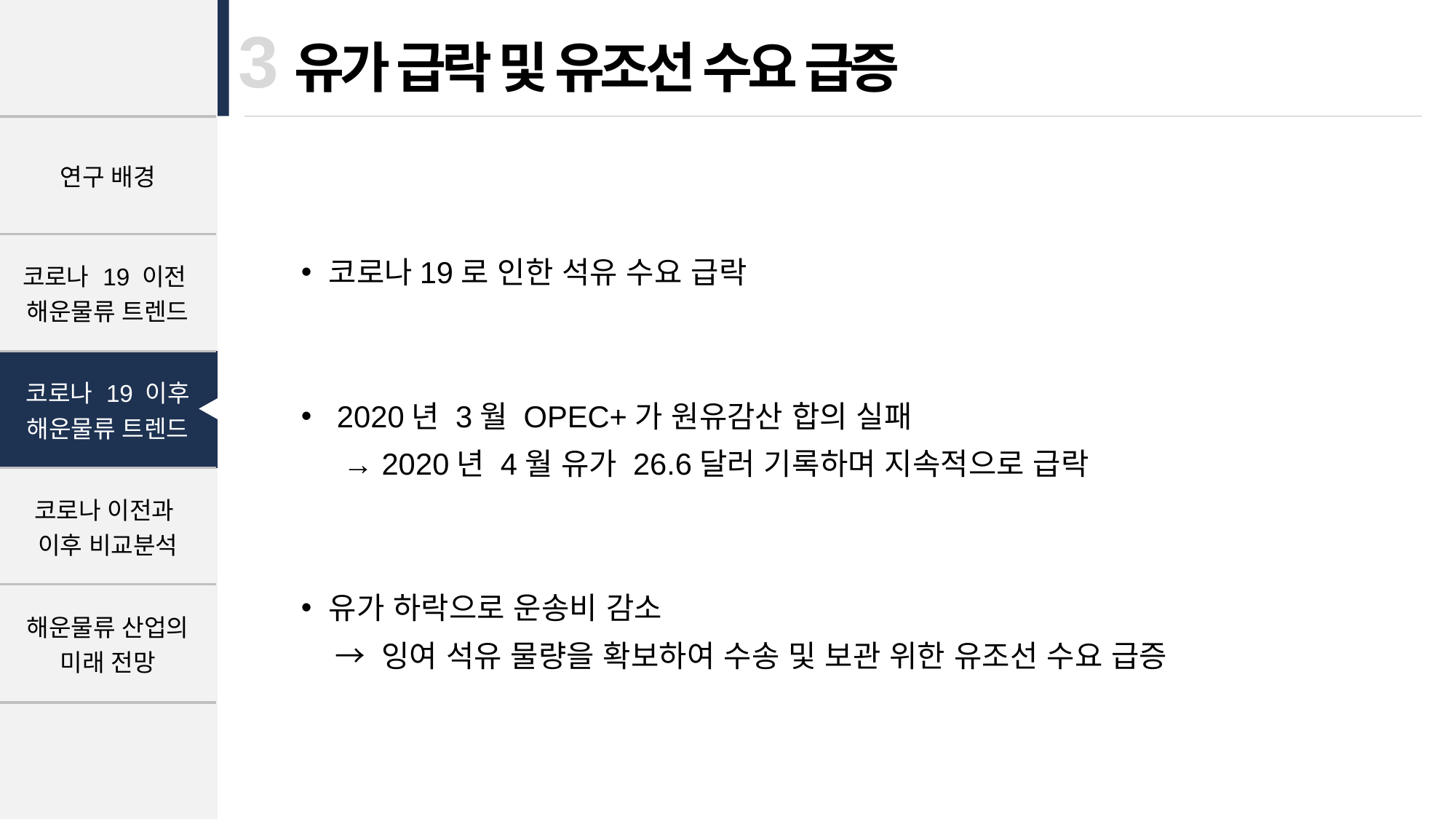

|  |
| --- |
| 연구 배경 |
| 코로나 19 이전 해운물류 트렌드 |
| 코로나 19 이후 해운물류 트렌드 |
| 코로나 이전과 이후 비교분석 |
| 해운물류 산업의 미래 전망 |
|  |

3
유가 급락 및 유조선 수요 급증
코로나19로 인한 석유 수요 급락

 2020년 3월 OPEC+가 원유감산 합의 실패
     → 2020년 4월 유가 26.6달러 기록하며 지속적으로 급락

유가 하락으로 운송비 감소
    → 잉여 석유 물량을 확보하여 수송 및 보관 위한 유조선 수요 급증